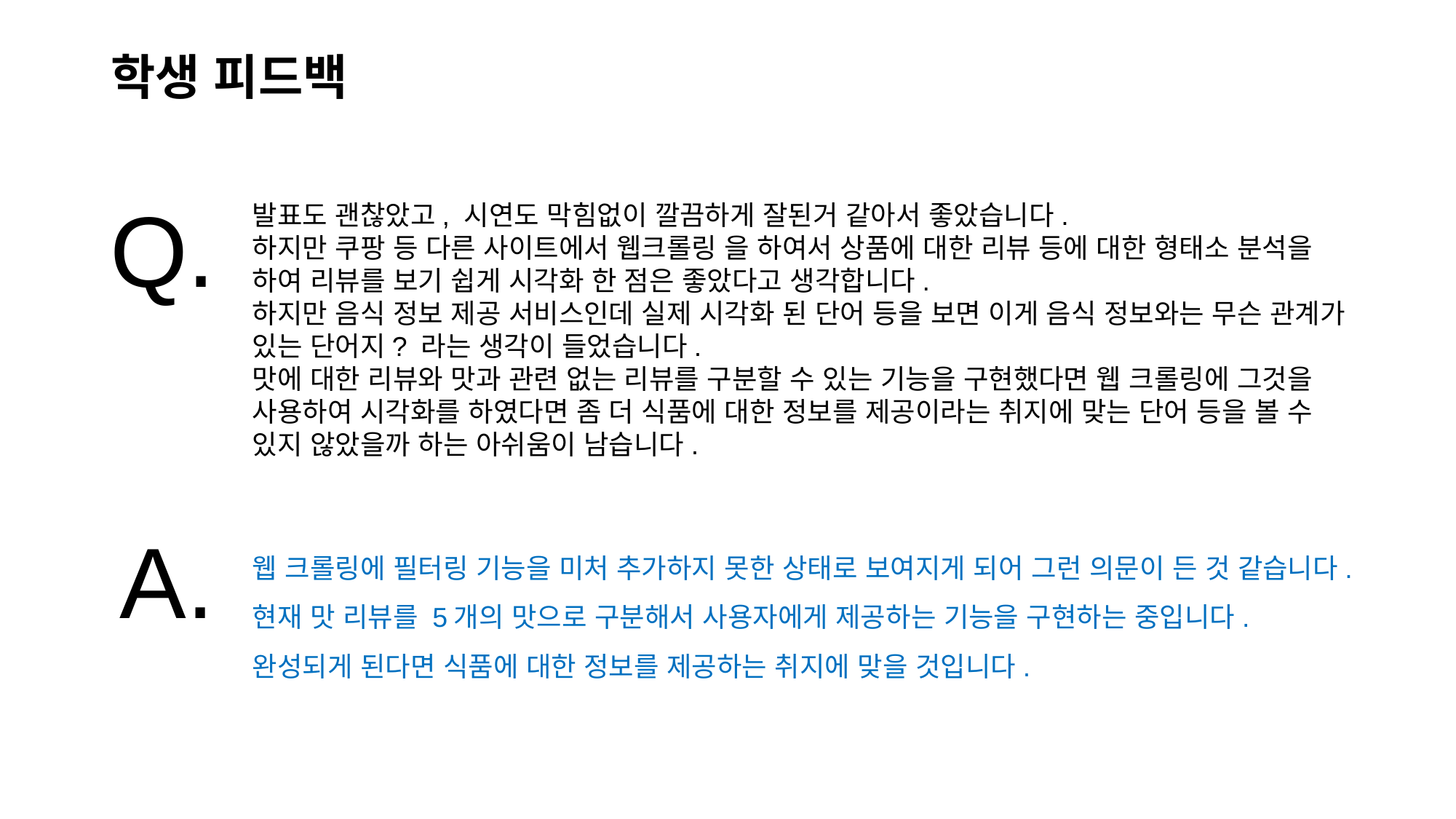

# 학생 피드백
Q.
발표도 괜찮았고, 시연도 막힘없이 깔끔하게 잘된거 같아서 좋았습니다.
하지만 쿠팡 등 다른 사이트에서 웹크롤링 을 하여서 상품에 대한 리뷰 등에 대한 형태소 분석을 하여 리뷰를 보기 쉽게 시각화 한 점은 좋았다고 생각합니다.
하지만 음식 정보 제공 서비스인데 실제 시각화 된 단어 등을 보면 이게 음식 정보와는 무슨 관계가 있는 단어지? 라는 생각이 들었습니다.
맛에 대한 리뷰와 맛과 관련 없는 리뷰를 구분할 수 있는 기능을 구현했다면 웹 크롤링에 그것을 사용하여 시각화를 하였다면 좀 더 식품에 대한 정보를 제공이라는 취지에 맞는 단어 등을 볼 수 있지 않았을까 하는 아쉬움이 남습니다.

A.
웹 크롤링에 필터링 기능을 미처 추가하지 못한 상태로 보여지게 되어 그런 의문이 든 것 같습니다.
현재 맛 리뷰를 5개의 맛으로 구분해서 사용자에게 제공하는 기능을 구현하는 중입니다.
완성되게 된다면 식품에 대한 정보를 제공하는 취지에 맞을 것입니다.